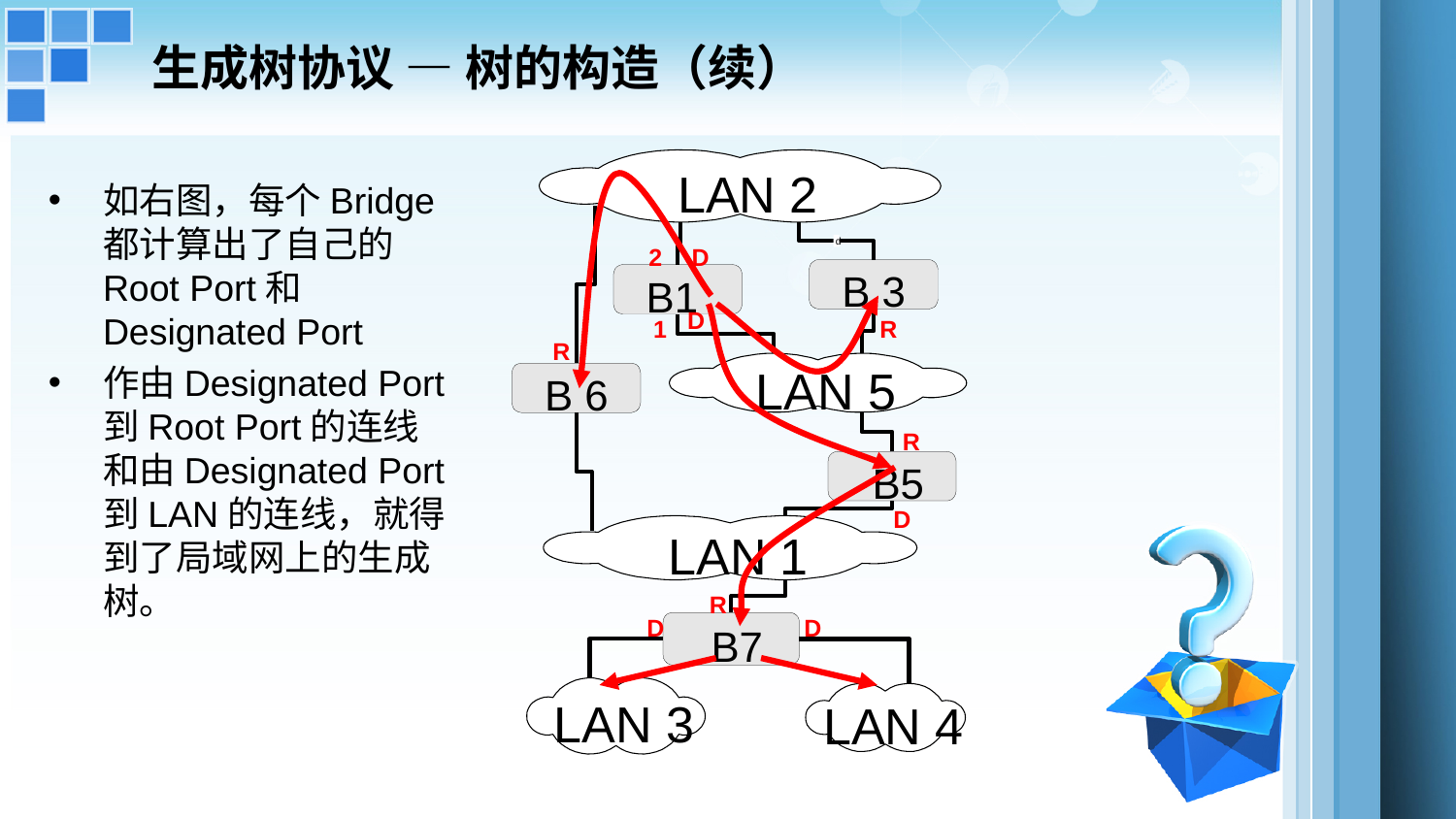

生成树协议 — 树的构造（续）

LAN 2

d
2
D

B 3
B1
D

1
R
R

LAN 5

B 6

R

B5

D

LAN 1

R

D
D
B7

LAN 3
LAN 4
如右图，每个Bridge都计算出了自己的Root Port和Designated Port
作由Designated Port到Root Port的连线和由Designated Port到LAN的连线，就得到了局域网上的生成树。